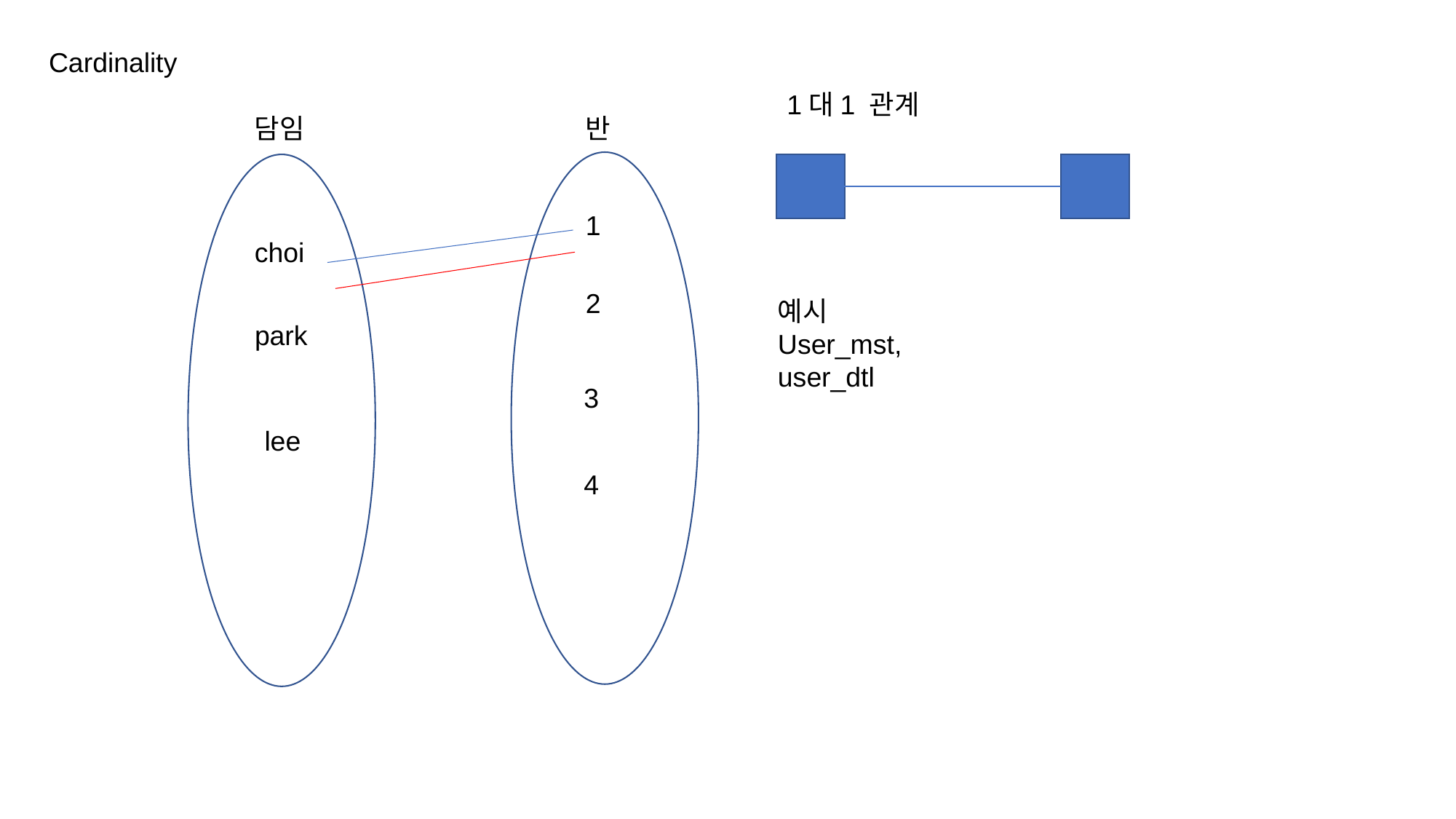

Cardinality
1대1 관계
담임
반

1
choi
2
예시
User_mst, user_dtl

park
3
lee
4